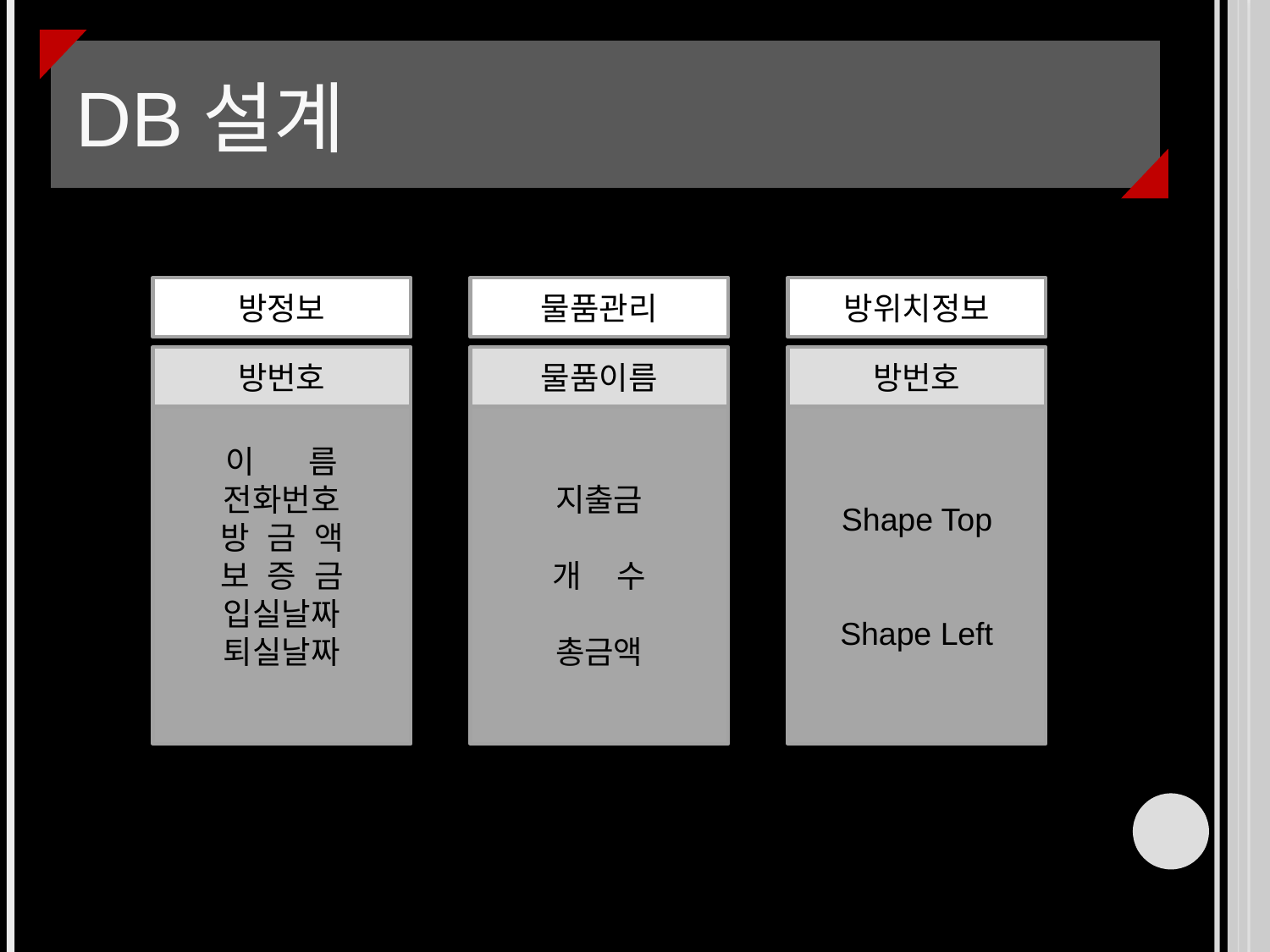

# DB설계
방정보
물품관리
방위치정보
방번호
물품이름
방번호
이      름
전화번호
방  금  액
보  증  금
입실날짜
퇴실날짜

지출금

개    수

총금액
Shape Top

Shape Left